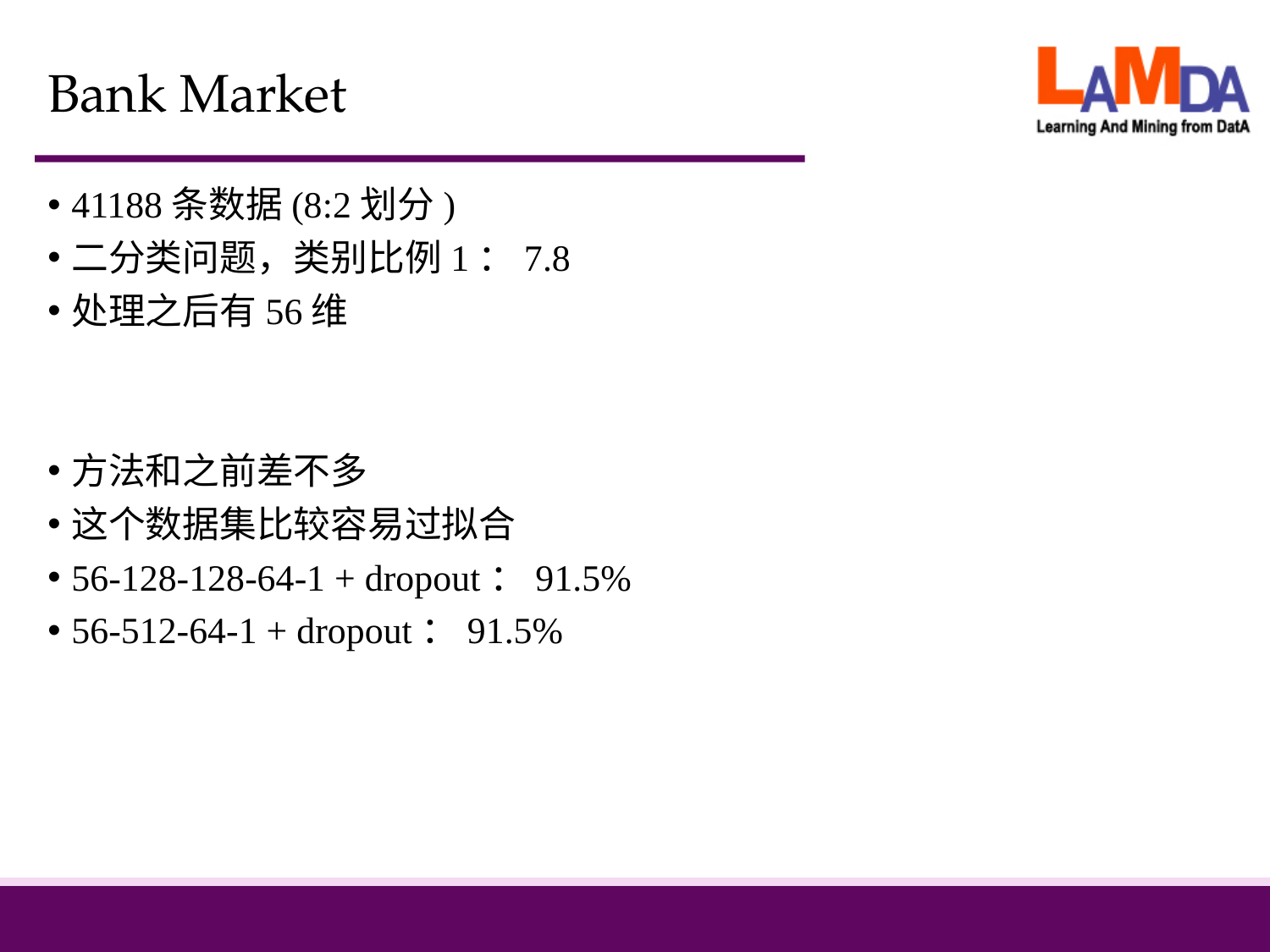

# Bank Market
41188条数据(8:2划分)
二分类问题，类别比例1：7.8
处理之后有56维

方法和之前差不多
这个数据集比较容易过拟合
56-128-128-64-1 + dropout：91.5%
56-512-64-1 + dropout：91.5%